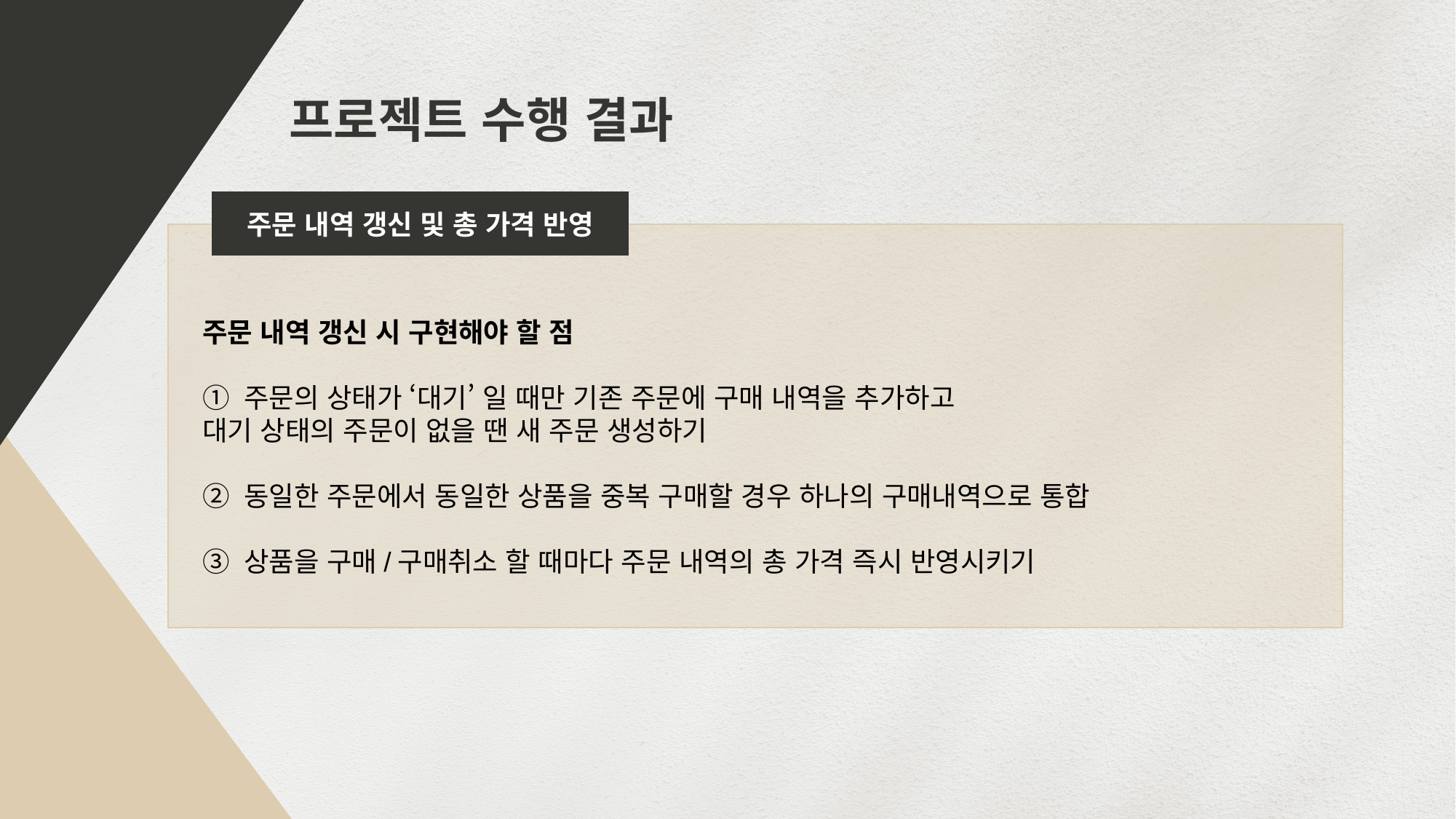

프로젝트 수행 결과
주문 내역 갱신 및 총 가격 반영

주문 내역 갱신 시 구현해야 할 점

① 주문의 상태가 ‘대기’ 일 때만 기존 주문에 구매 내역을 추가하고
대기 상태의 주문이 없을 땐 새 주문 생성하기

② 동일한 주문에서 동일한 상품을 중복 구매할 경우 하나의 구매내역으로 통합

③ 상품을 구매/구매취소 할 때마다 주문 내역의 총 가격 즉시 반영시키기